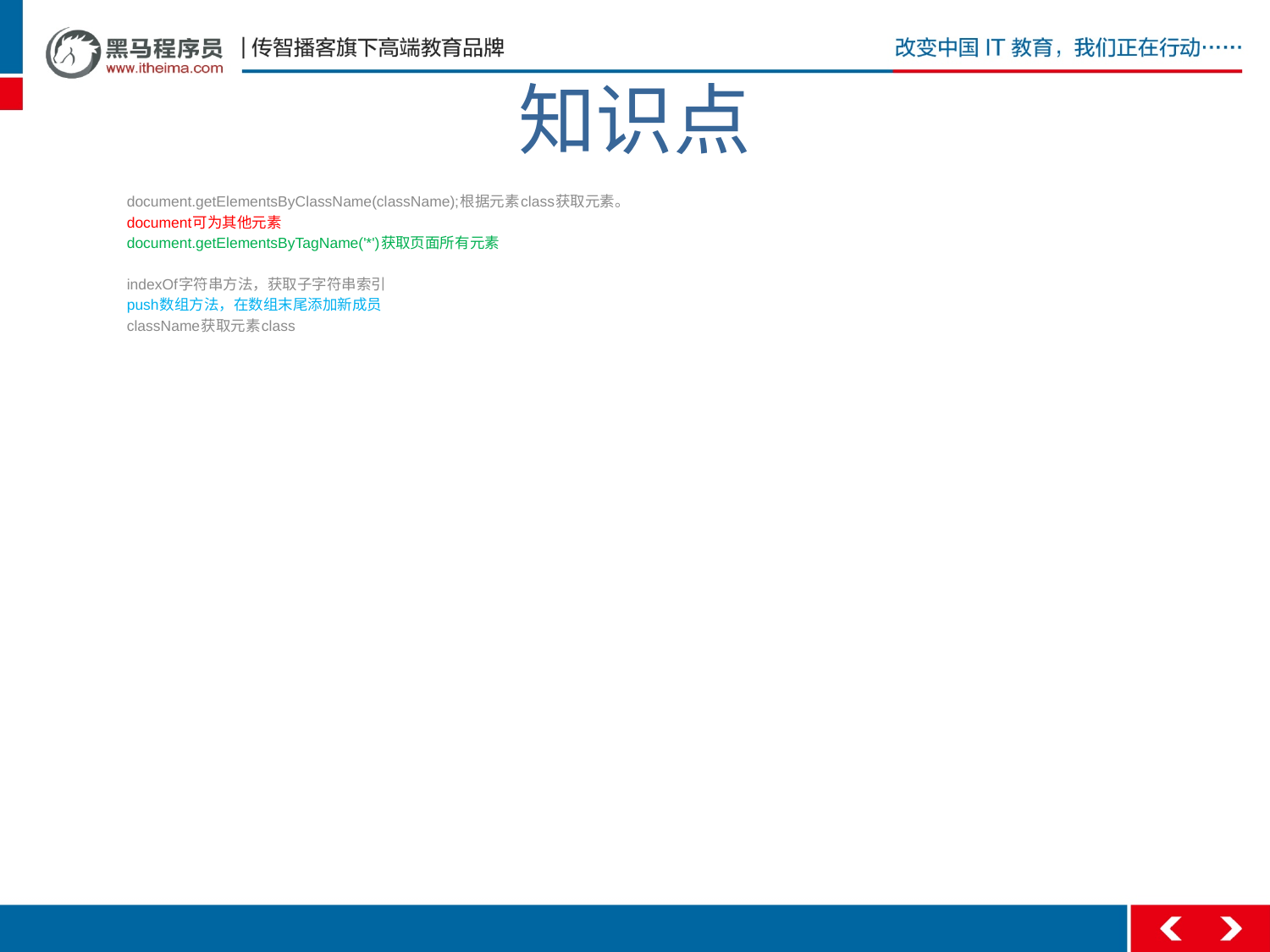

# 知识点
document.getElementsByClassName(className);根据元素class获取元素。
document可为其他元素
document.getElementsByTagName('*')获取页面所有元素

indexOf字符串方法，获取子字符串索引
push数组方法，在数组末尾添加新成员
className获取元素class